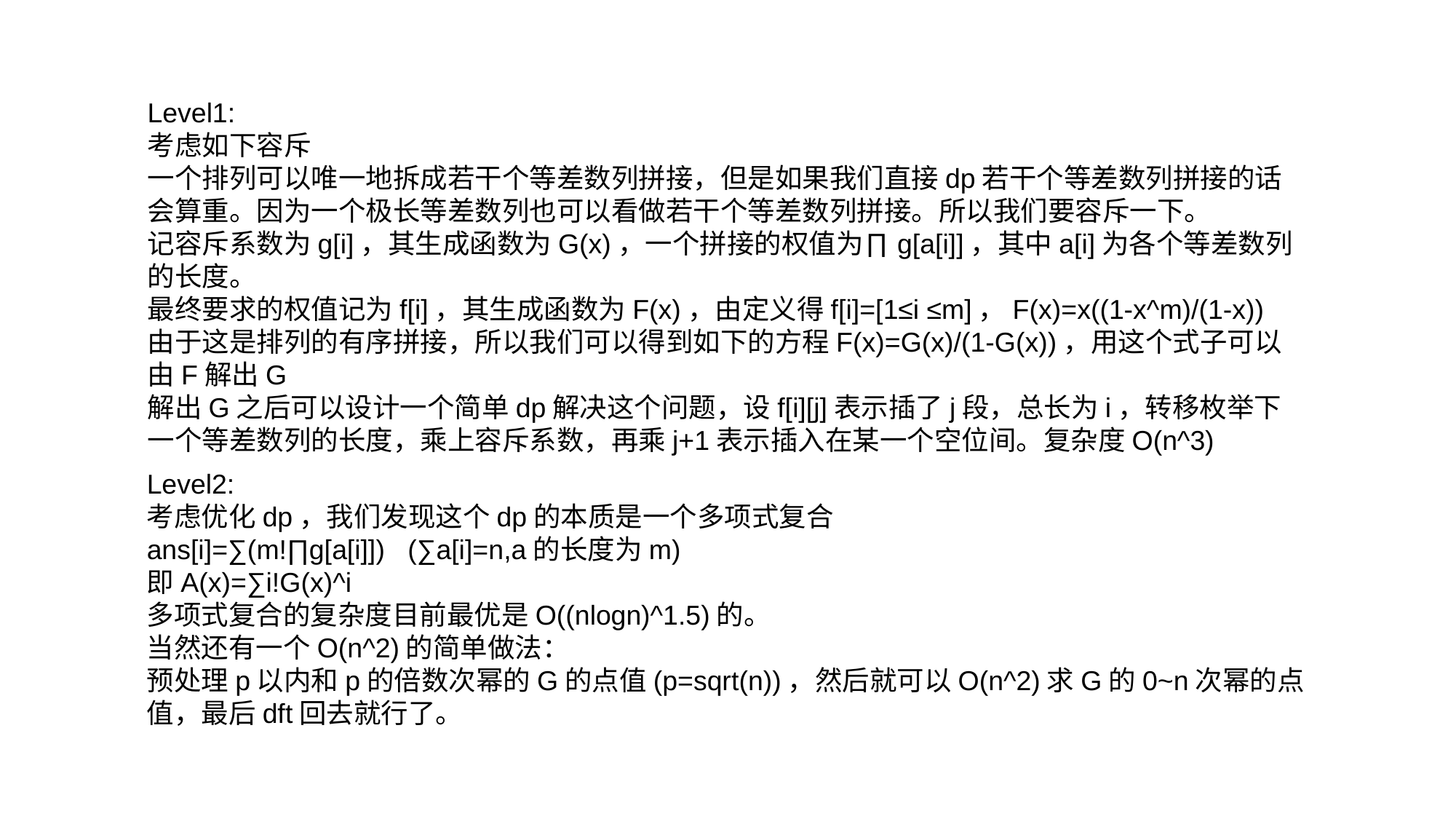

Level1:
考虑如下容斥
一个排列可以唯一地拆成若干个等差数列拼接，但是如果我们直接dp若干个等差数列拼接的话会算重。因为一个极长等差数列也可以看做若干个等差数列拼接。所以我们要容斥一下。
记容斥系数为g[i]，其生成函数为G(x)，一个拼接的权值为∏g[a[i]]，其中a[i]为各个等差数列的长度。
最终要求的权值记为f[i]，其生成函数为F(x)，由定义得f[i]=[1≤i ≤m]，F(x)=x((1-x^m)/(1-x))
由于这是排列的有序拼接，所以我们可以得到如下的方程F(x)=G(x)/(1-G(x))，用这个式子可以由F解出G
解出G之后可以设计一个简单dp解决这个问题，设f[i][j]表示插了j段，总长为i，转移枚举下一个等差数列的长度，乘上容斥系数，再乘j+1表示插入在某一个空位间。复杂度O(n^3)
Level2:
考虑优化dp，我们发现这个dp的本质是一个多项式复合
ans[i]=∑(m!∏g[a[i]])   (∑a[i]=n,a的长度为m)
即A(x)=∑i!G(x)^i
多项式复合的复杂度目前最优是O((nlogn)^1.5)的。
当然还有一个O(n^2)的简单做法：
预处理p以内和p的倍数次幂的G的点值(p=sqrt(n))，然后就可以O(n^2)求G的0~n次幂的点值，最后dft回去就行了。